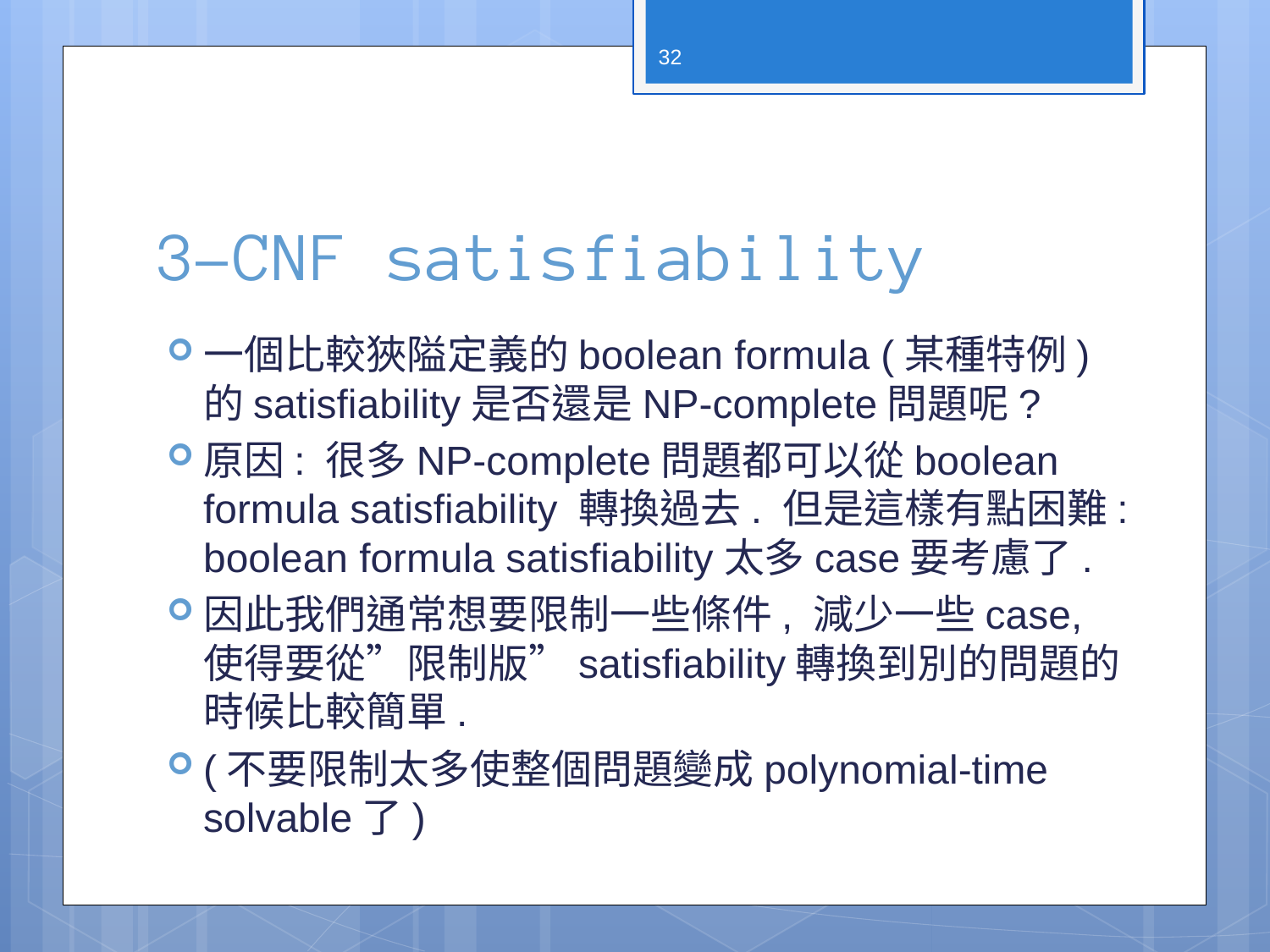

32
# 3-CNF satisfiability
一個比較狹隘定義的boolean formula (某種特例)的satisfiability是否還是NP-complete問題呢?
原因: 很多NP-complete問題都可以從boolean formula satisfiability 轉換過去. 但是這樣有點困難: boolean formula satisfiability太多case要考慮了.
因此我們通常想要限制一些條件, 減少一些case, 使得要從”限制版”satisfiability轉換到別的問題的時候比較簡單.
(不要限制太多使整個問題變成polynomial-time solvable了)